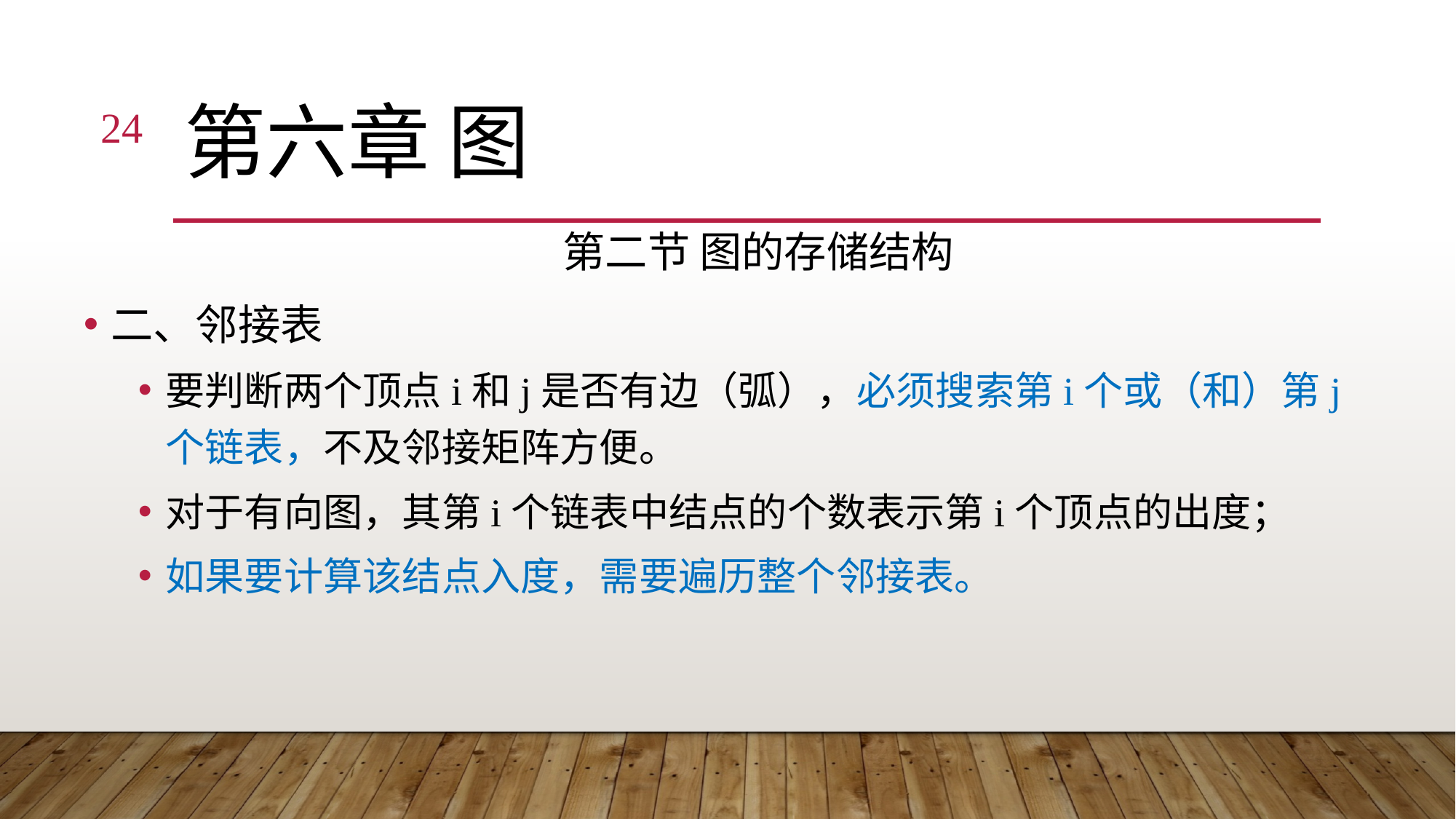

24
# 第六章 图
第二节 图的存储结构
二、邻接表
要判断两个顶点i和j是否有边（弧），必须搜索第i个或（和）第j个链表，不及邻接矩阵方便。
对于有向图，其第i个链表中结点的个数表示第i个顶点的出度；
如果要计算该结点入度，需要遍历整个邻接表。